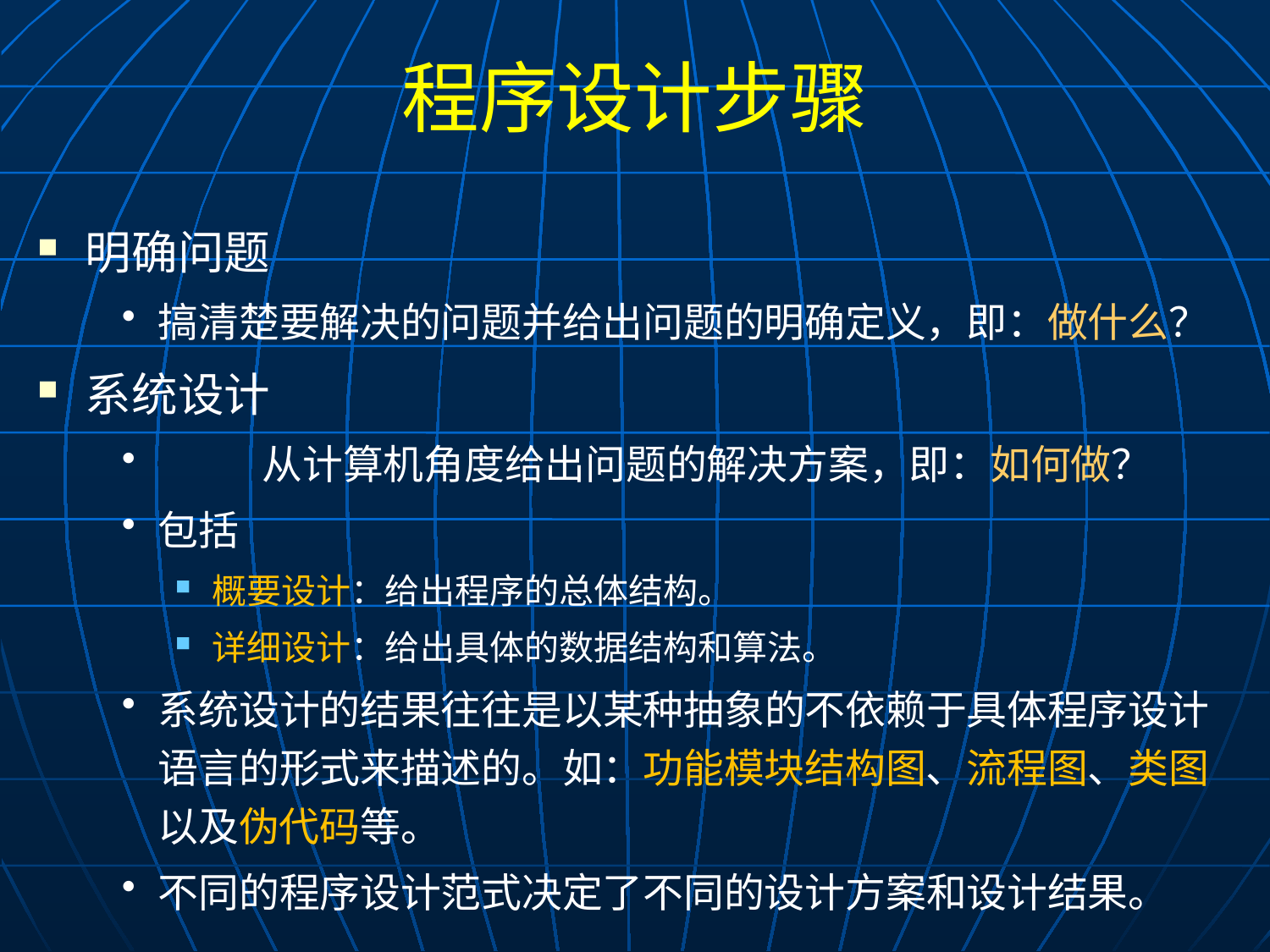

# 程序设计步骤
明确问题
搞清楚要解决的问题并给出问题的明确定义，即：做什么？
系统设计
	从计算机角度给出问题的解决方案，即：如何做？
包括
概要设计：给出程序的总体结构。
详细设计：给出具体的数据结构和算法。
系统设计的结果往往是以某种抽象的不依赖于具体程序设计语言的形式来描述的。如：功能模块结构图、流程图、类图以及伪代码等。
不同的程序设计范式决定了不同的设计方案和设计结果。